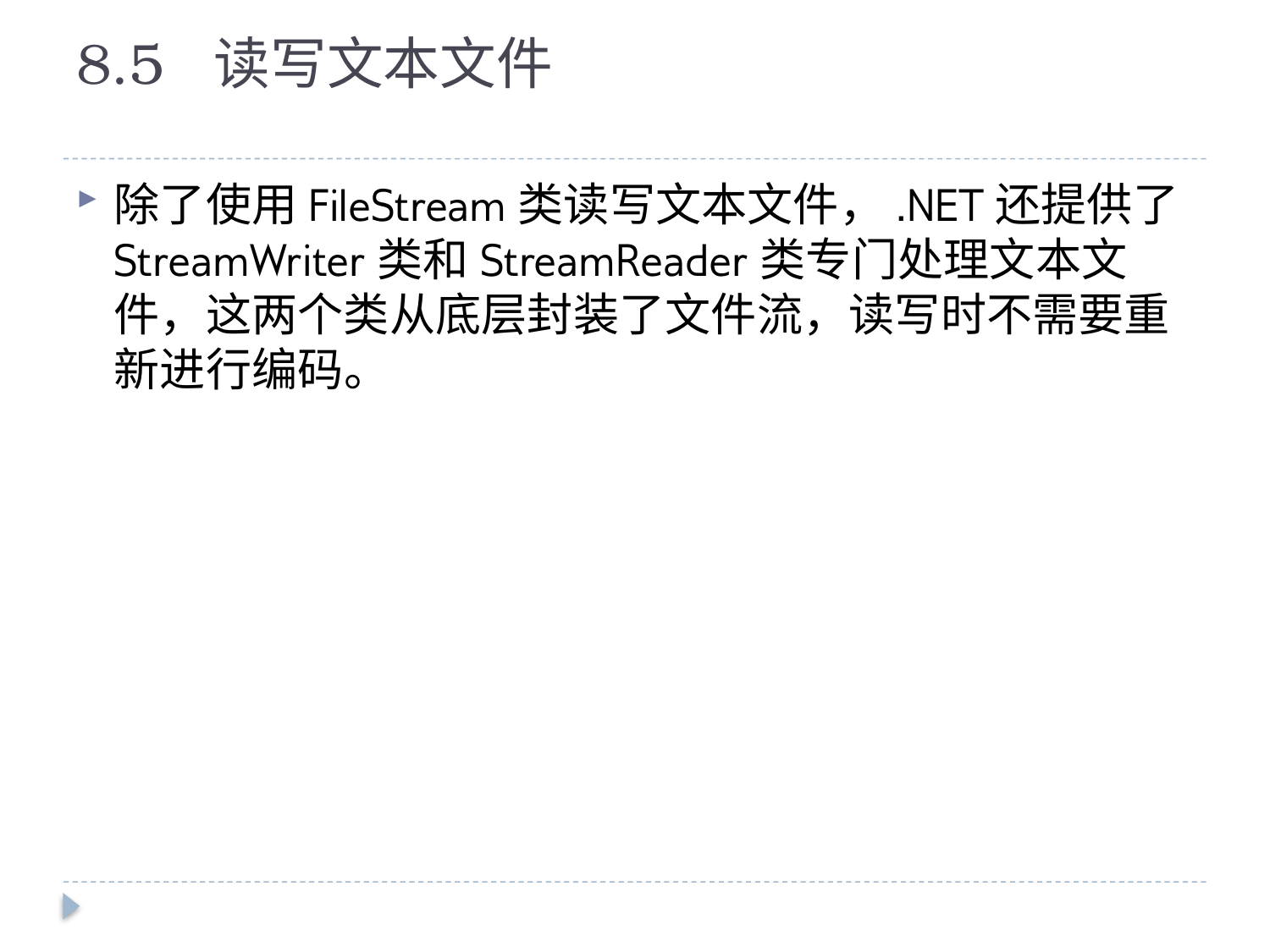

# 8.5  读写文本文件
除了使用FileStream类读写文本文件，.NET还提供了StreamWriter类和StreamReader类专门处理文本文件，这两个类从底层封装了文件流，读写时不需要重新进行编码。